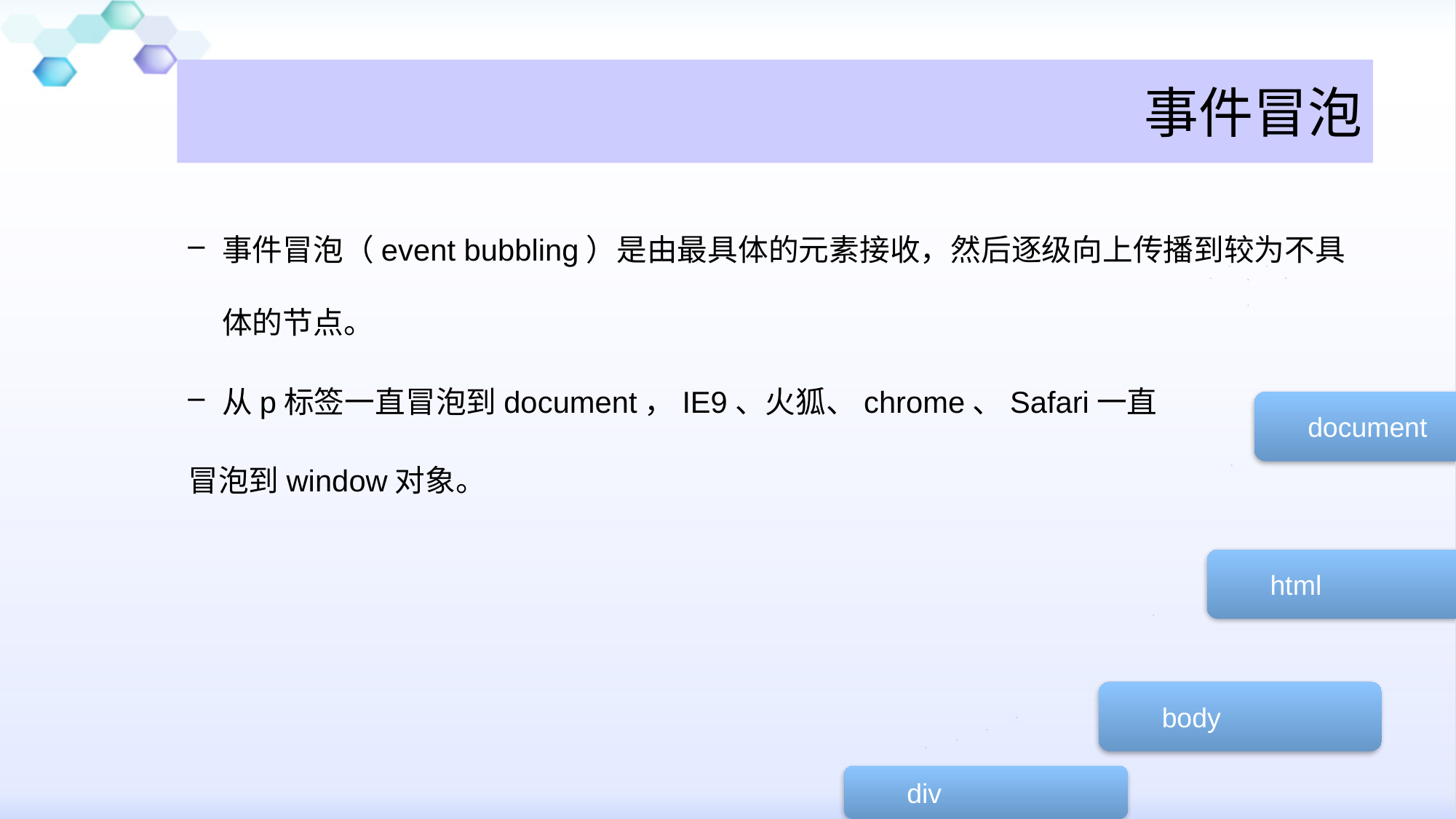

# 事件冒泡
事件冒泡（event bubbling）是由最具体的元素接收，然后逐级向上传播到较为不具体的节点。
从p标签一直冒泡到document，IE9、火狐、chrome、Safari一直
冒泡到window对象。
div
document
html
body